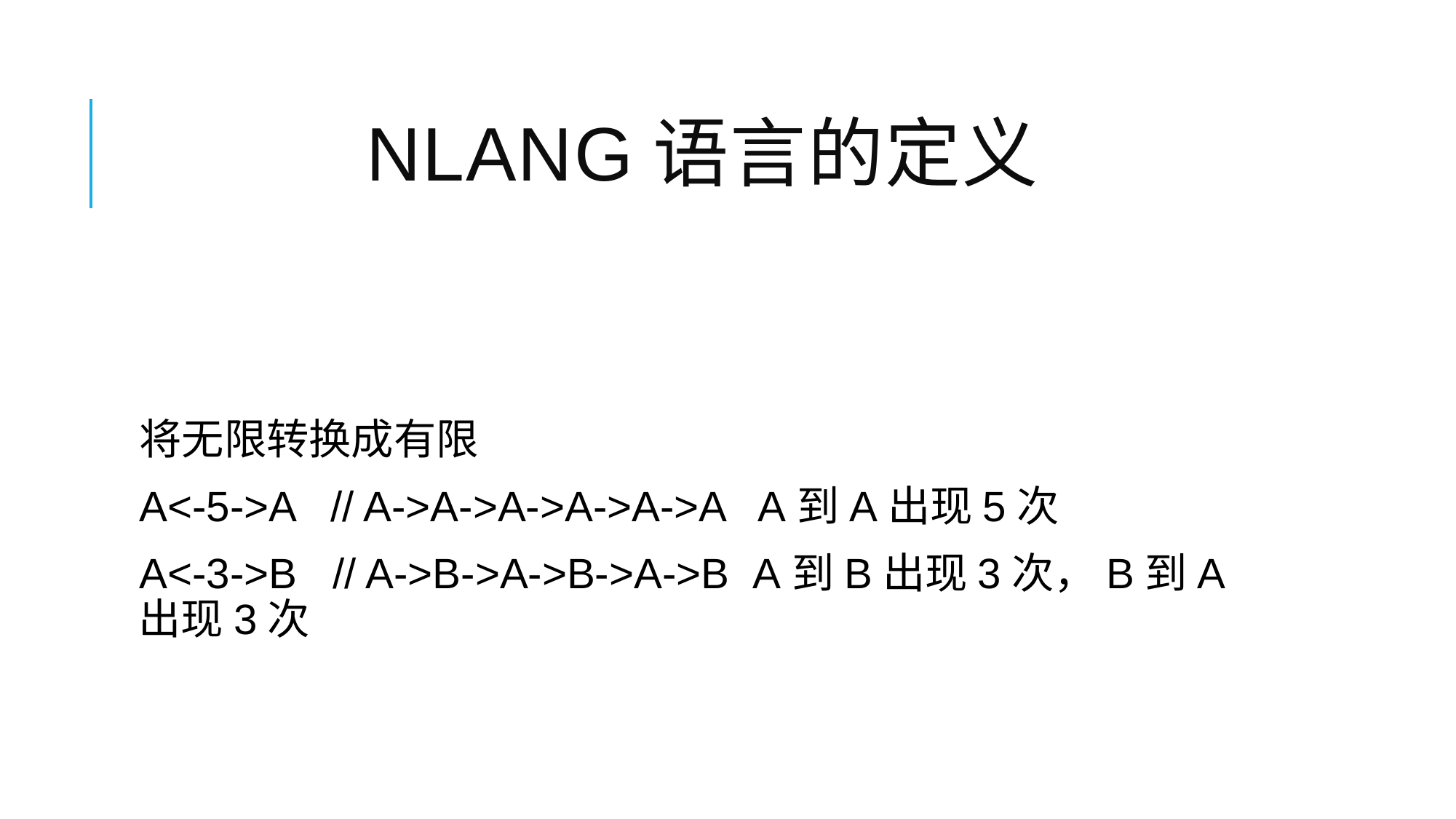

# nlang语言的定义

将无限转换成有限
A<-5->A   // A->A->A->A->A->A   A到A出现5次
A<-3->B   // A->B->A->B->A->B  A到B出现3次，B到A出现3次